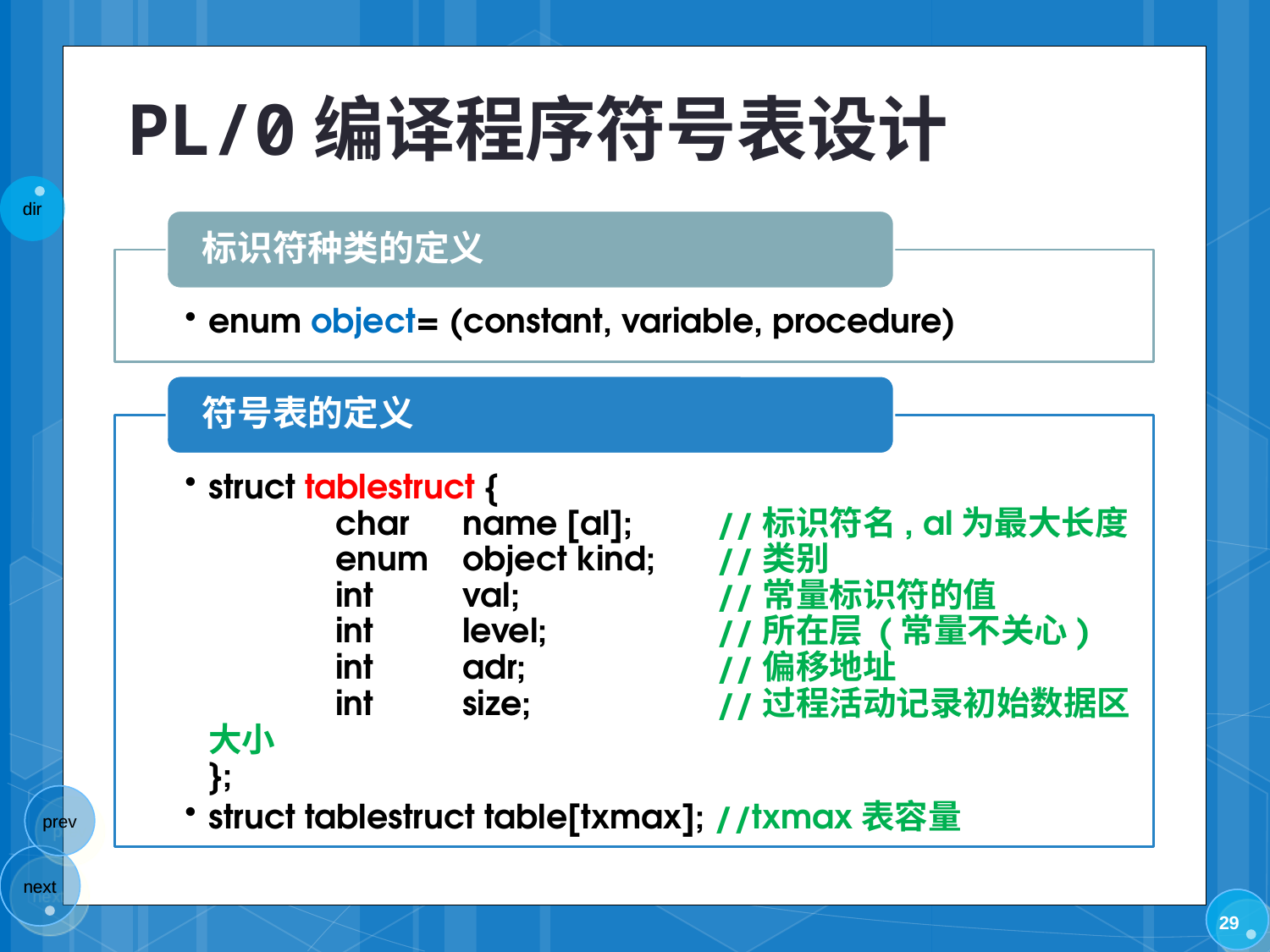

# PL/0编译程序符号表设计
enum object= (constant, variable, procedure)
标识符种类的定义
struct tablestruct {
	char 	name [al];	//标识符名, al为最大长度
	enum 	object kind;	//类别
	int 	val;		//常量标识符的值
	int 	level;		//所在层 (常量不关心)
	int 	adr;		//偏移地址
	int 	size;		//过程活动记录初始数据区大小
};
struct tablestruct table[txmax]; //txmax表容量
符号表的定义
29